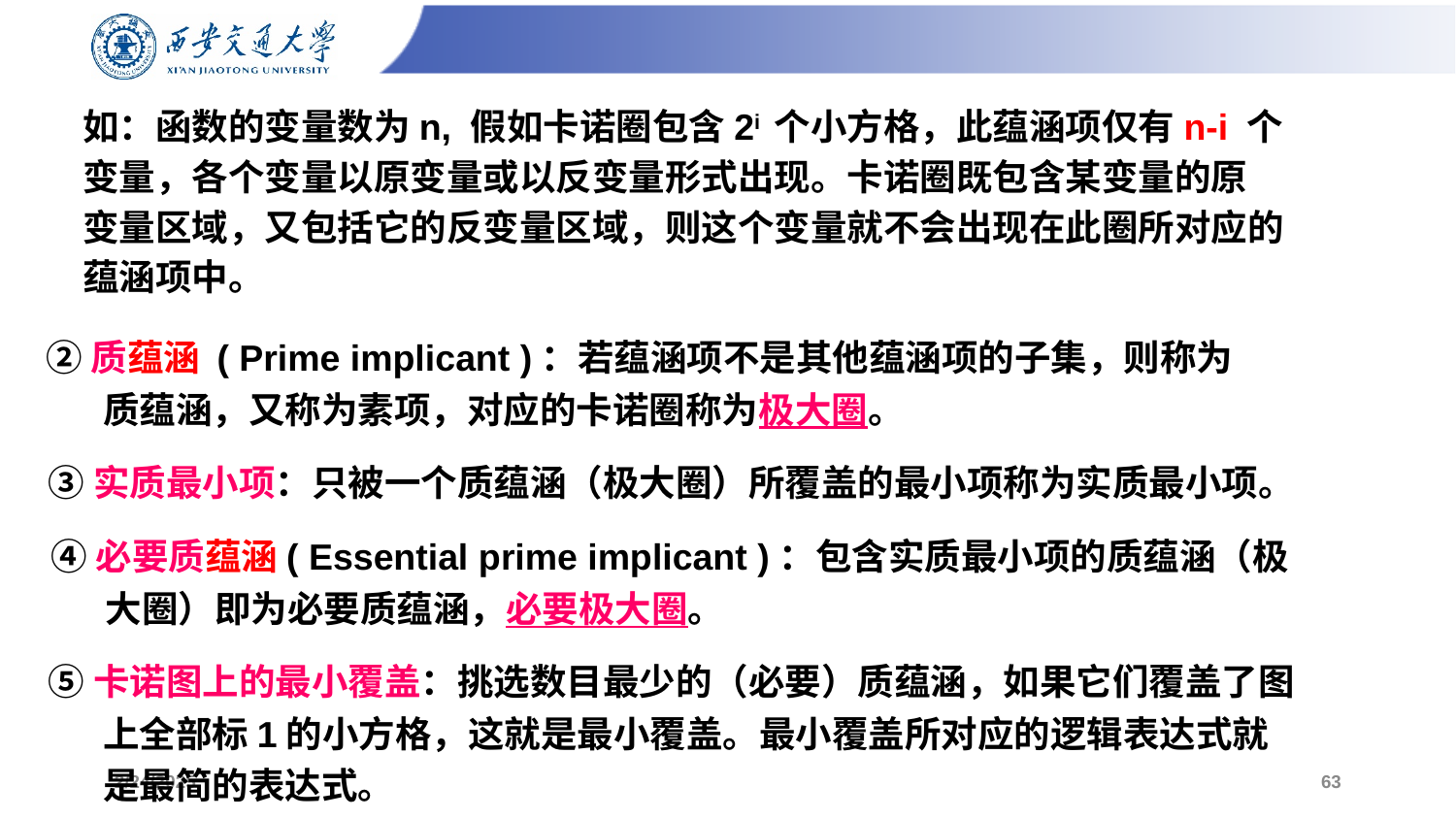

# 如：函数的变量数为n, 假如卡诺圈包含2i 个小方格，此蕴涵项仅有n-i 个
变量，各个变量以原变量或以反变量形式出现。卡诺圈既包含某变量的原
变量区域，又包括它的反变量区域，则这个变量就不会出现在此圈所对应的
蕴涵项中。
②质蕴涵 ( Prime implicant )：若蕴涵项不是其他蕴涵项的子集，则称为
       质蕴涵，又称为素项，对应的卡诺圈称为极大圈。
③实质最小项：只被一个质蕴涵（极大圈）所覆盖的最小项称为实质最小项。
④必要质蕴涵( Essential prime implicant )：包含实质最小项的质蕴涵（极大圈）即为必要质蕴涵，必要极大圈。
⑤卡诺图上的最小覆盖：挑选数目最少的（必要）质蕴涵，如果它们覆盖了图上全部标1的小方格，这就是最小覆盖。最小覆盖所对应的逻辑表达式就是最简的表达式。
2/24/2025
63